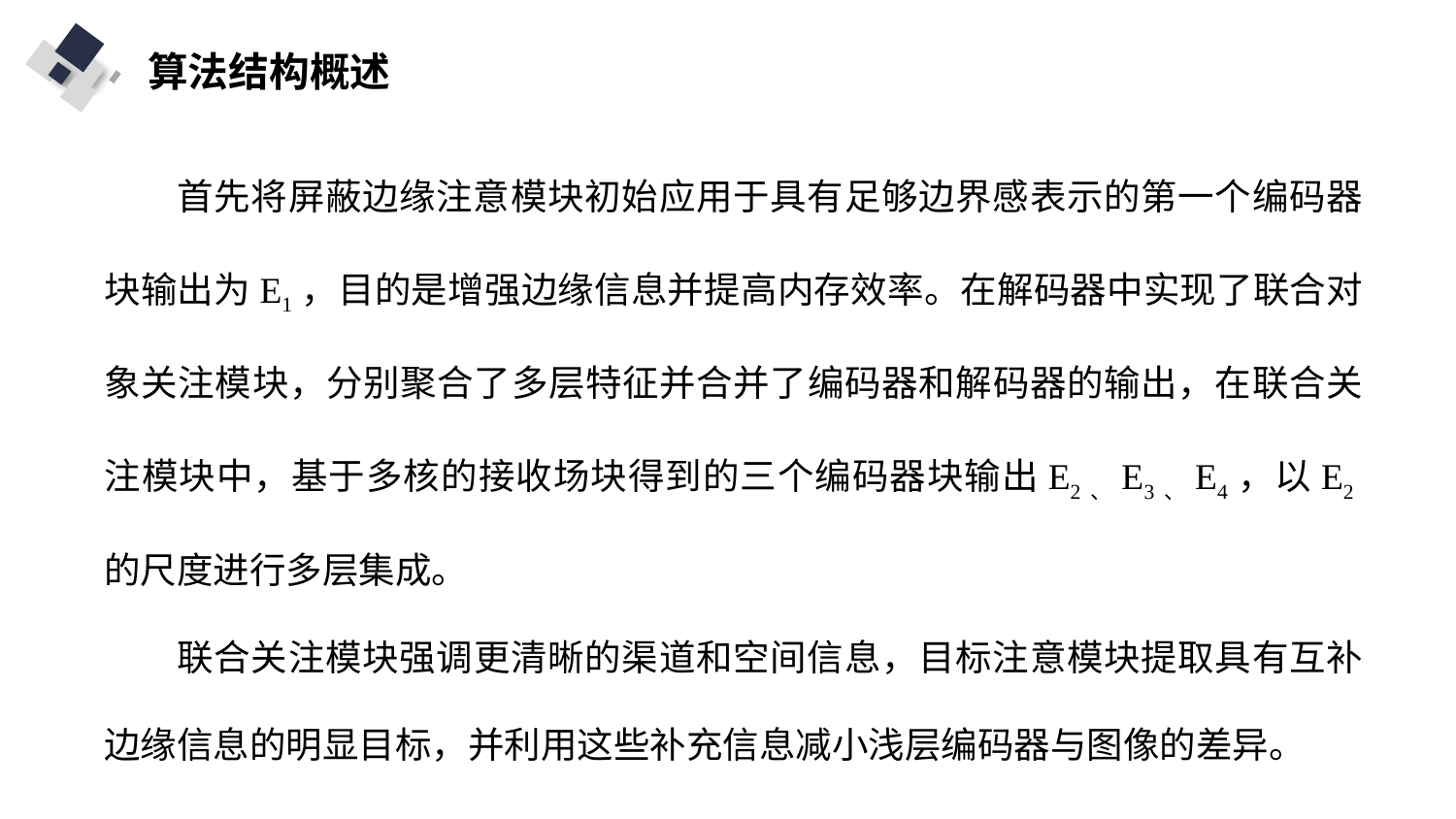

算法结构概述
首先将屏蔽边缘注意模块初始应用于具有足够边界感表示的第一个编码器块输出为E1，目的是增强边缘信息并提高内存效率。在解码器中实现了联合对象关注模块，分别聚合了多层特征并合并了编码器和解码器的输出，在联合关注模块中，基于多核的接收场块得到的三个编码器块输出E2、E3、E4，以E2的尺度进行多层集成。
联合关注模块强调更清晰的渠道和空间信息，目标注意模块提取具有互补边缘信息的明显目标，并利用这些补充信息减小浅层编码器与图像的差异。

标题内	容
单击此处添加文字阐述，添加简短问题说明文字

标题内	容
单击此处添加文字阐述，添加简短问题说明文字